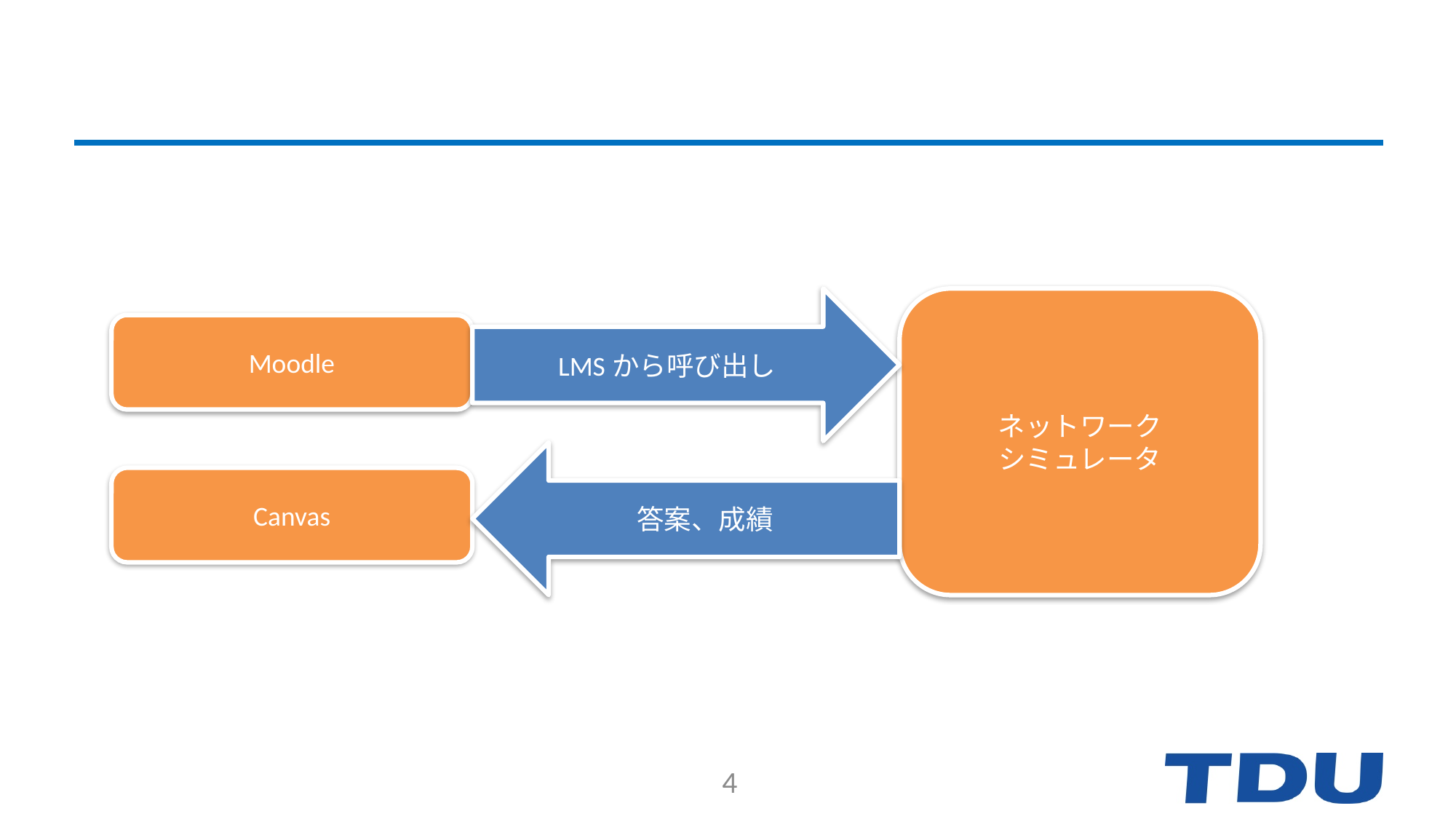

#

LMSから呼び出し
ネットワーク
シミュレータ
Moodle
答案、成績
Canvas
4